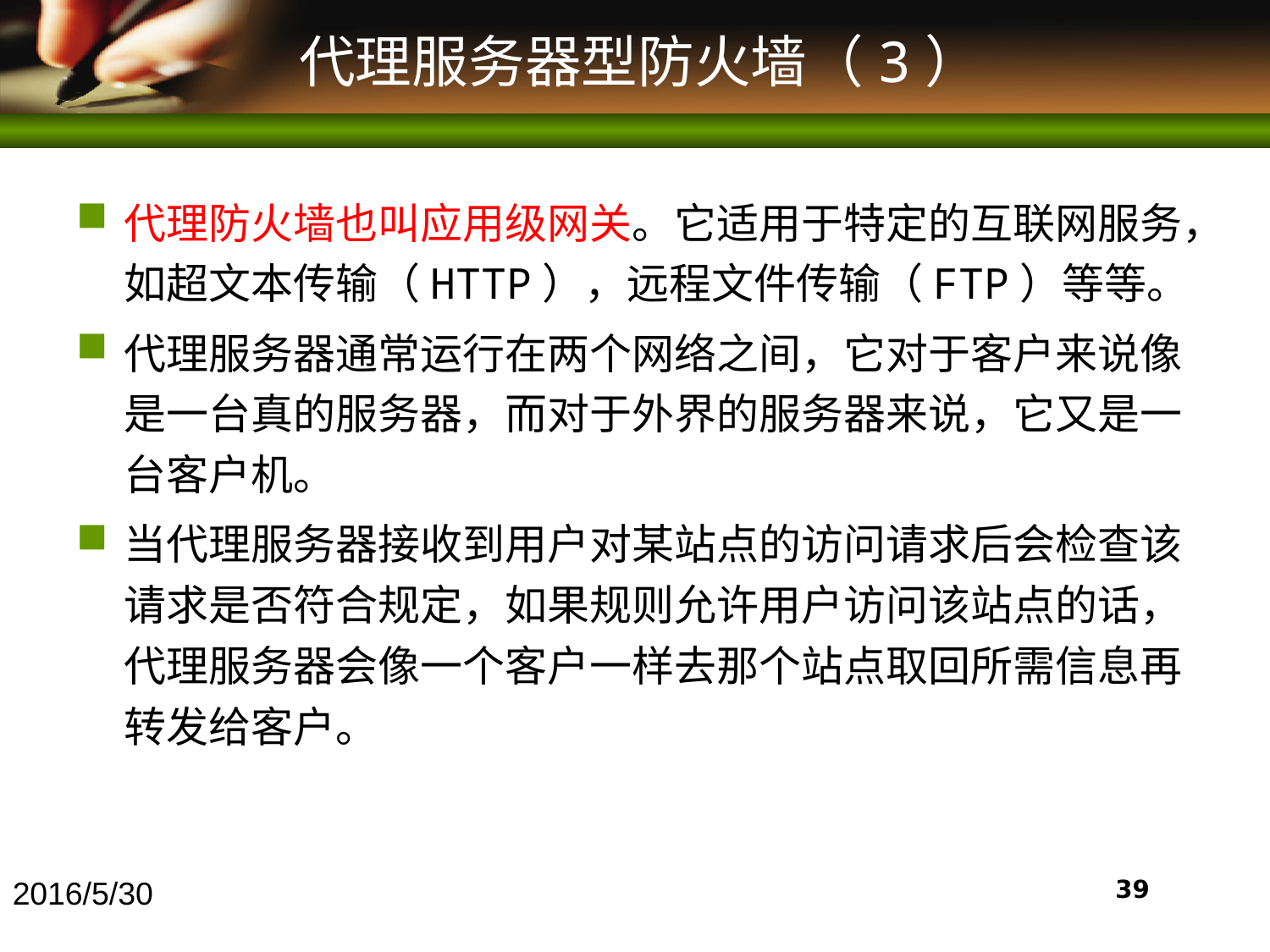

# 代理服务器型防火墙（3）
代理防火墙也叫应用级网关。它适用于特定的互联网服务，如超文本传输（HTTP），远程文件传输（FTP）等等。
代理服务器通常运行在两个网络之间，它对于客户来说像是一台真的服务器，而对于外界的服务器来说，它又是一台客户机。
当代理服务器接收到用户对某站点的访问请求后会检查该请求是否符合规定，如果规则允许用户访问该站点的话，代理服务器会像一个客户一样去那个站点取回所需信息再转发给客户。

2016/5/30

39